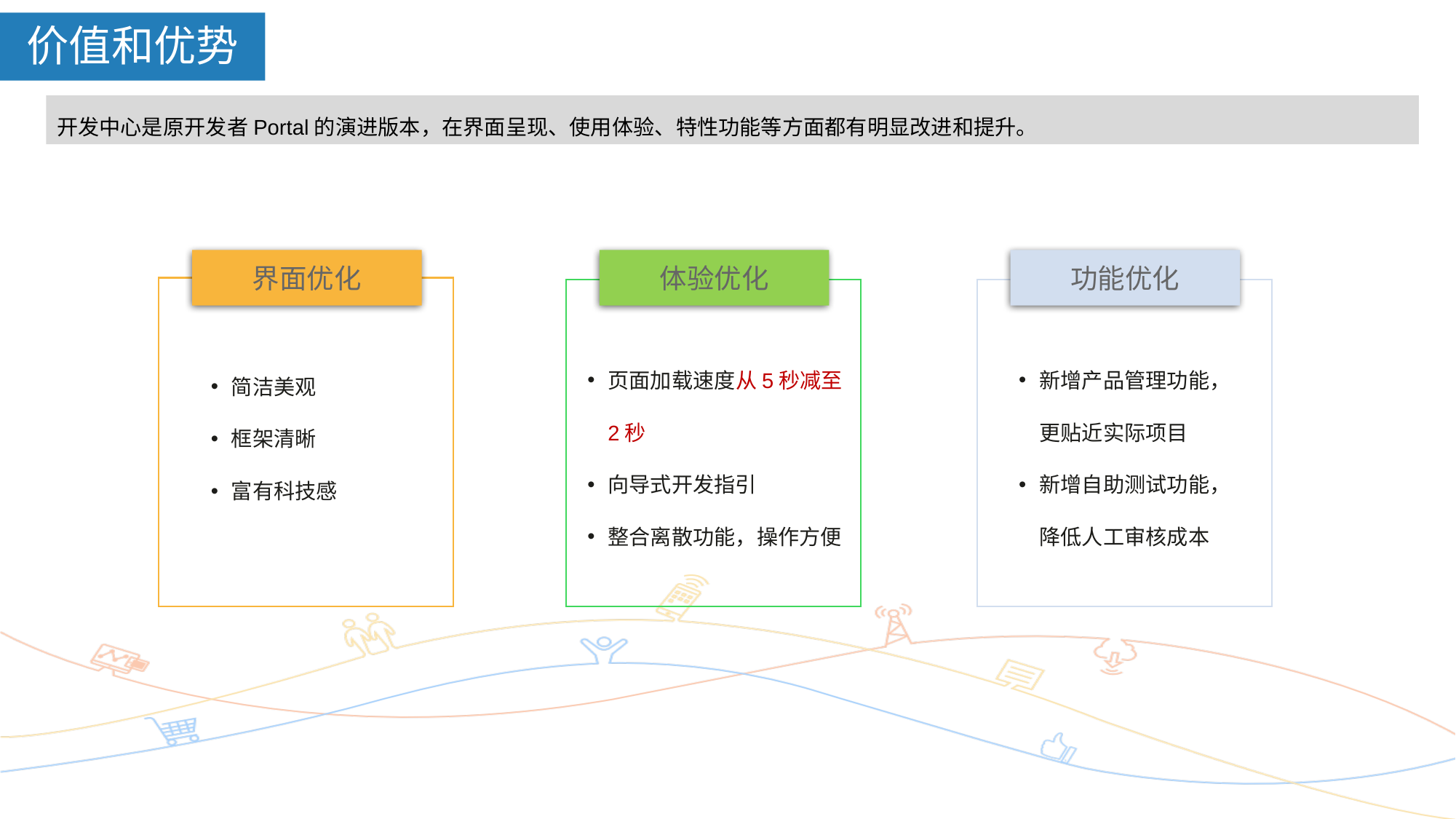

价值和优势
开发中心是原开发者Portal的演进版本，在界面呈现、使用体验、特性功能等方面都有明显改进和提升。
界面优化
体验优化
功能优化

页面加载速度从5秒减至2秒
向导式开发指引
整合离散功能，操作方便

新增产品管理功能，更贴近实际项目
新增自助测试功能，降低人工审核成本

简洁美观
框架清晰
富有科技感